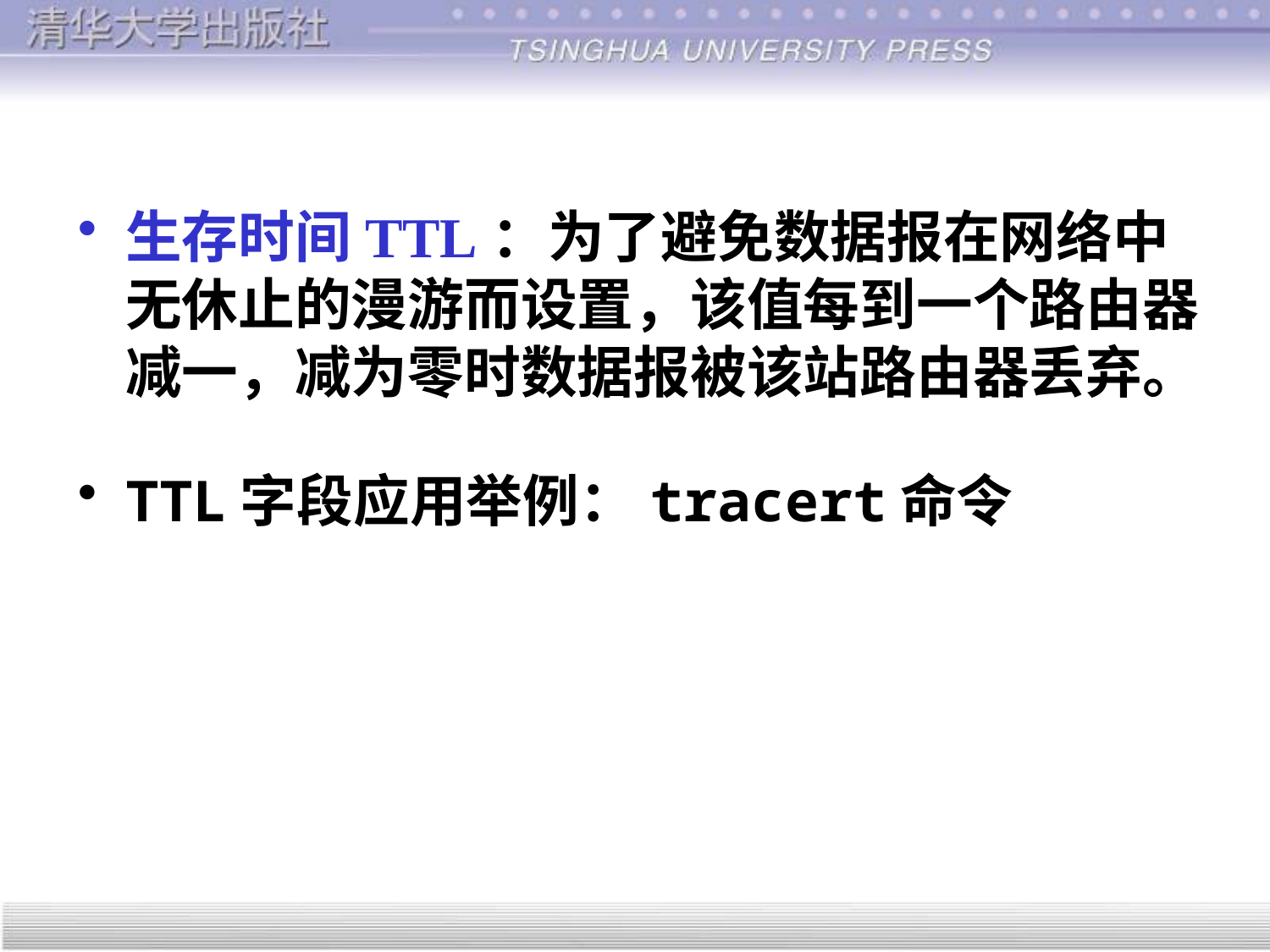

生存时间TTL：为了避免数据报在网络中无休止的漫游而设置，该值每到一个路由器减一，减为零时数据报被该站路由器丢弃。

TTL字段应用举例：tracert命令

16